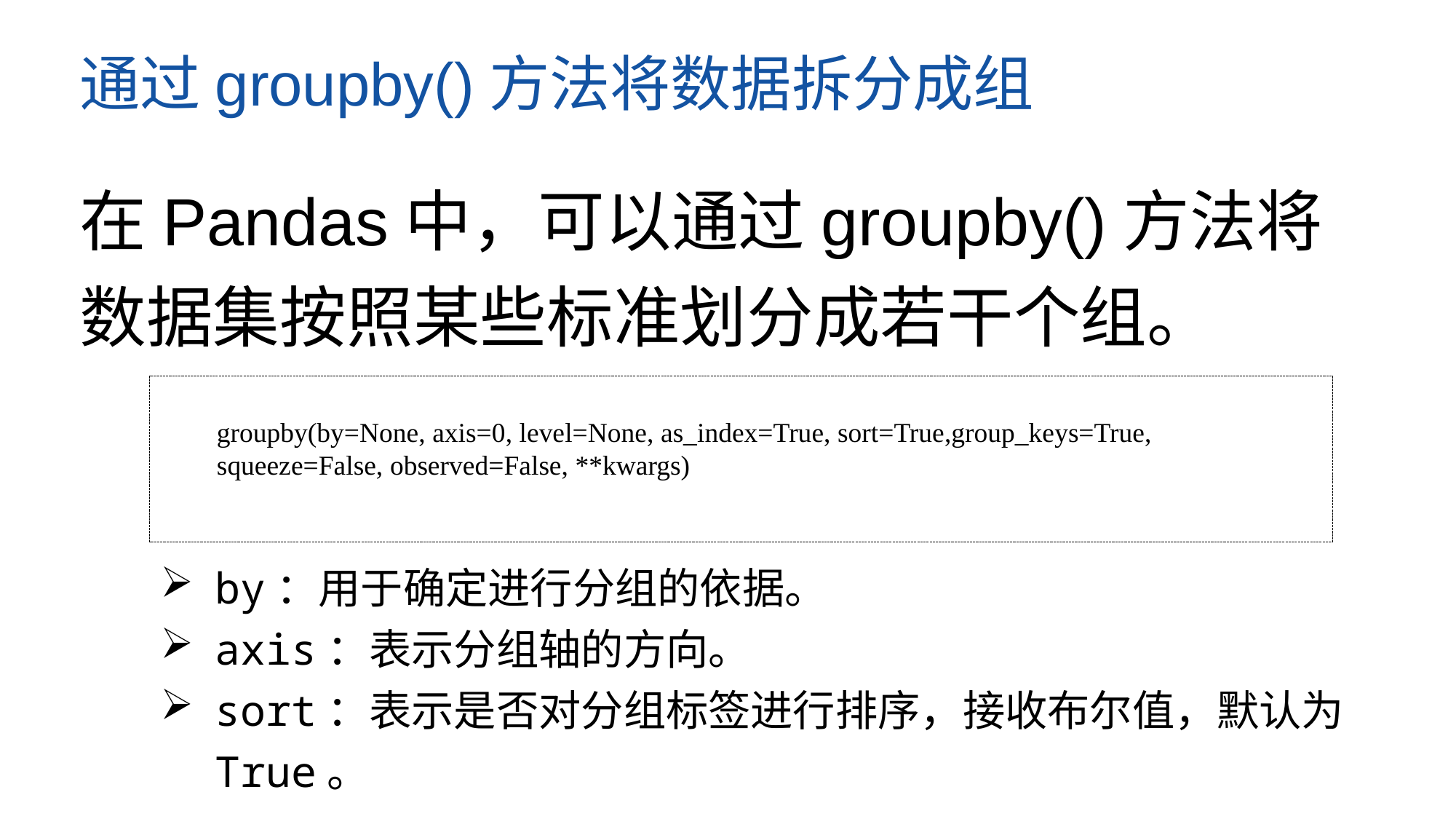

通过groupby()方法将数据拆分成组
在Pandas中，可以通过groupby()方法将数据集按照某些标准划分成若干个组。

groupby(by=None, axis=0, level=None, as_index=True, sort=True,group_keys=True, squeeze=False, observed=False, **kwargs)
by：用于确定进行分组的依据。
axis：表示分组轴的方向。
sort：表示是否对分组标签进行排序，接收布尔值，默认为True。